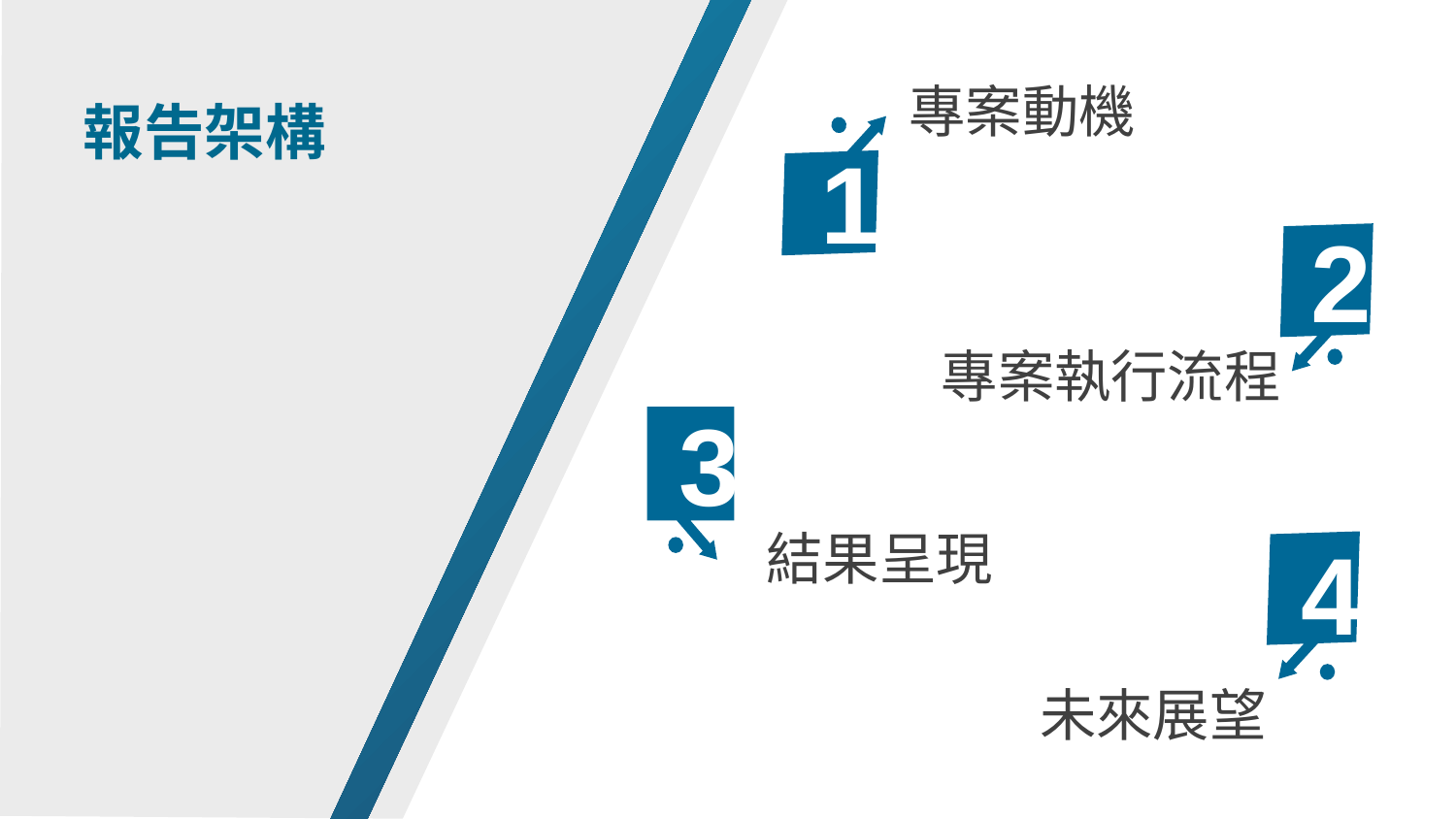

專案動機
報告架構

1

2
專案執行流程

3

結果呈現
4

未來展望